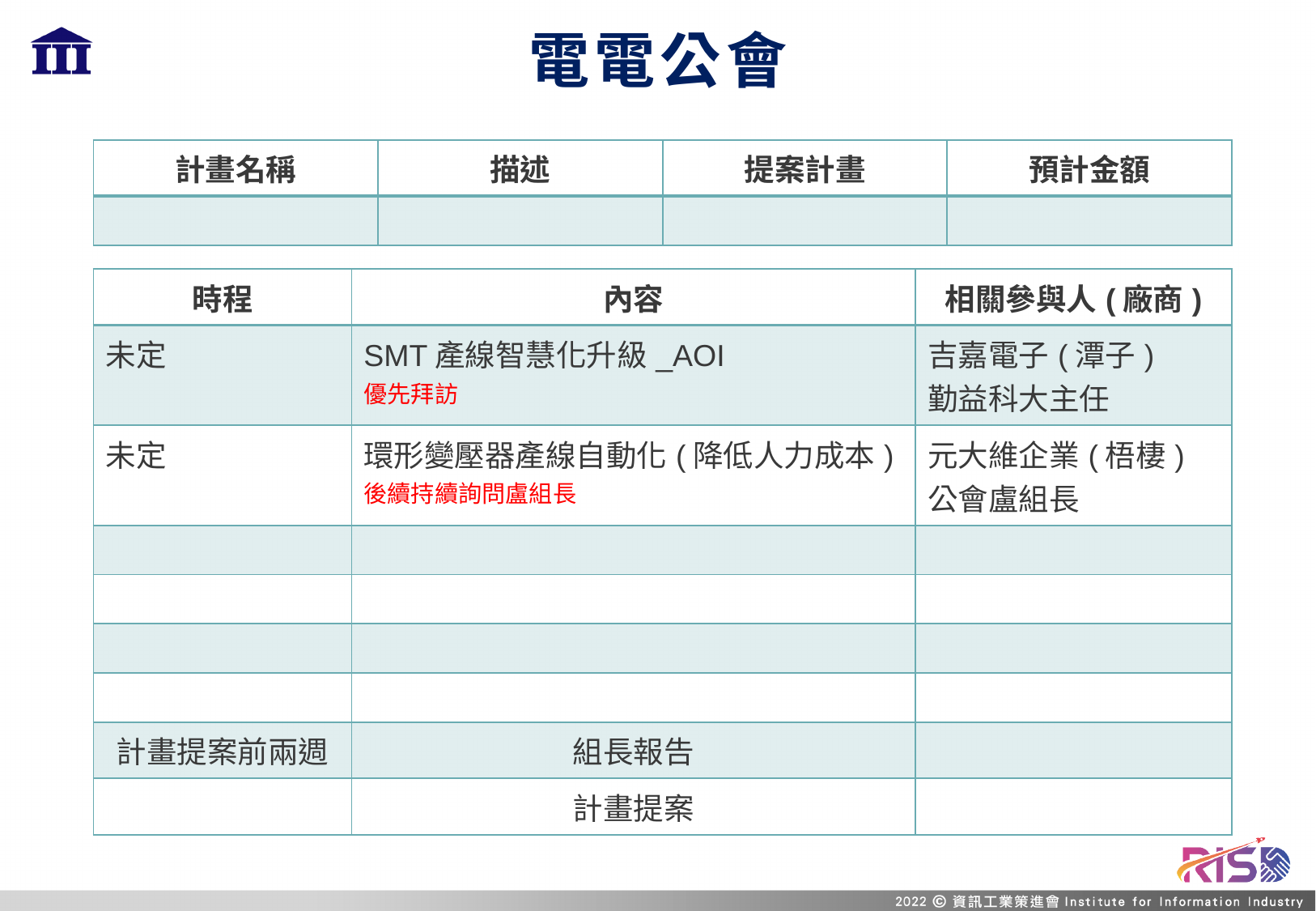

# 電電公會
| 計畫名稱 | 描述 | 提案計畫 | 預計金額 |
| --- | --- | --- | --- |
|  |  |  |  |
| 時程 | 內容 | 相關參與人(廠商) |
| --- | --- | --- |
| 未定 | SMT產線智慧化升級\_AOI 優先拜訪 | 吉嘉電子(潭子) 勤益科大主任 |
| 未定 | 環形變壓器產線自動化(降低人力成本) 後續持續詢問盧組長 | 元大維企業(梧棲) 公會盧組長 |
|  |  |  |
|  |  |  |
|  |  |  |
|  |  |  |
| 計畫提案前兩週 | 組長報告 |  |
|  | 計畫提案 |  |